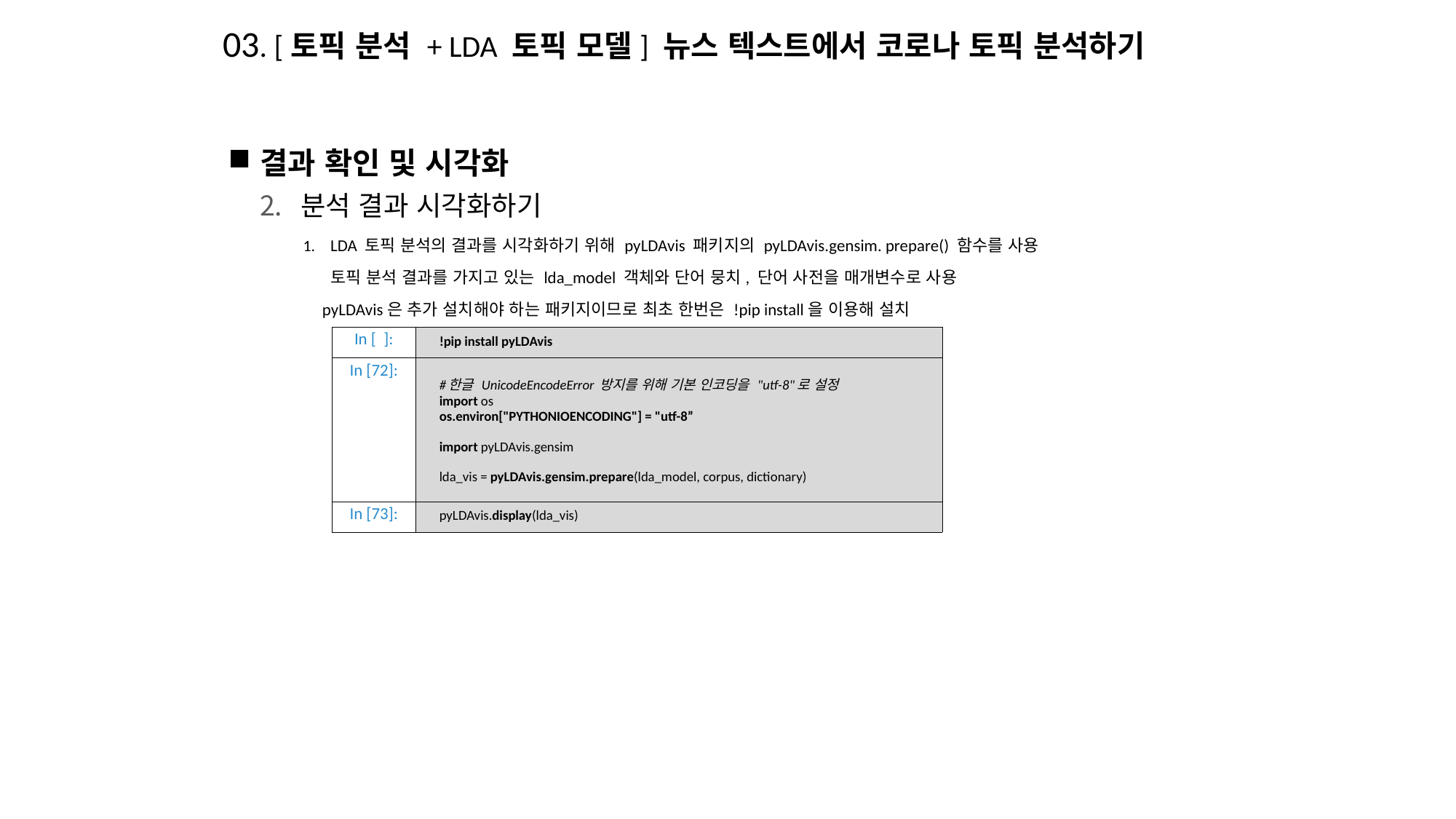

# 03. [토픽 분석 + LDA 토픽 모델] 뉴스 텍스트에서 코로나 토픽 분석하기
결과 확인 및 시각화
분석 결과 시각화하기
LDA 토픽 분석의 결과를 시각화하기 위해 pyLDAvis 패키지의 pyLDAvis.gensim. prepare() 함수를 사용
     토픽 분석 결과를 가지고 있는 lda_model 객체와 단어 뭉치, 단어 사전을 매개변수로 사용
     pyLDAvis은 추가 설치해야 하는 패키지이므로 최초 한번은 !pip install을 이용해 설치

| In [ ]: | !pip install pyLDAvis |
| --- | --- |
| In [72]: | #한글 UnicodeEncodeError 방지를 위해 기본 인코딩을 "utf-8"로 설정 import os os.environ["PYTHONIOENCODING"] = "utf-8” import pyLDAvis.gensim lda\_vis = pyLDAvis.gensim.prepare(lda\_model, corpus, dictionary) |
| In [73]: | pyLDAvis.display(lda\_vis) |